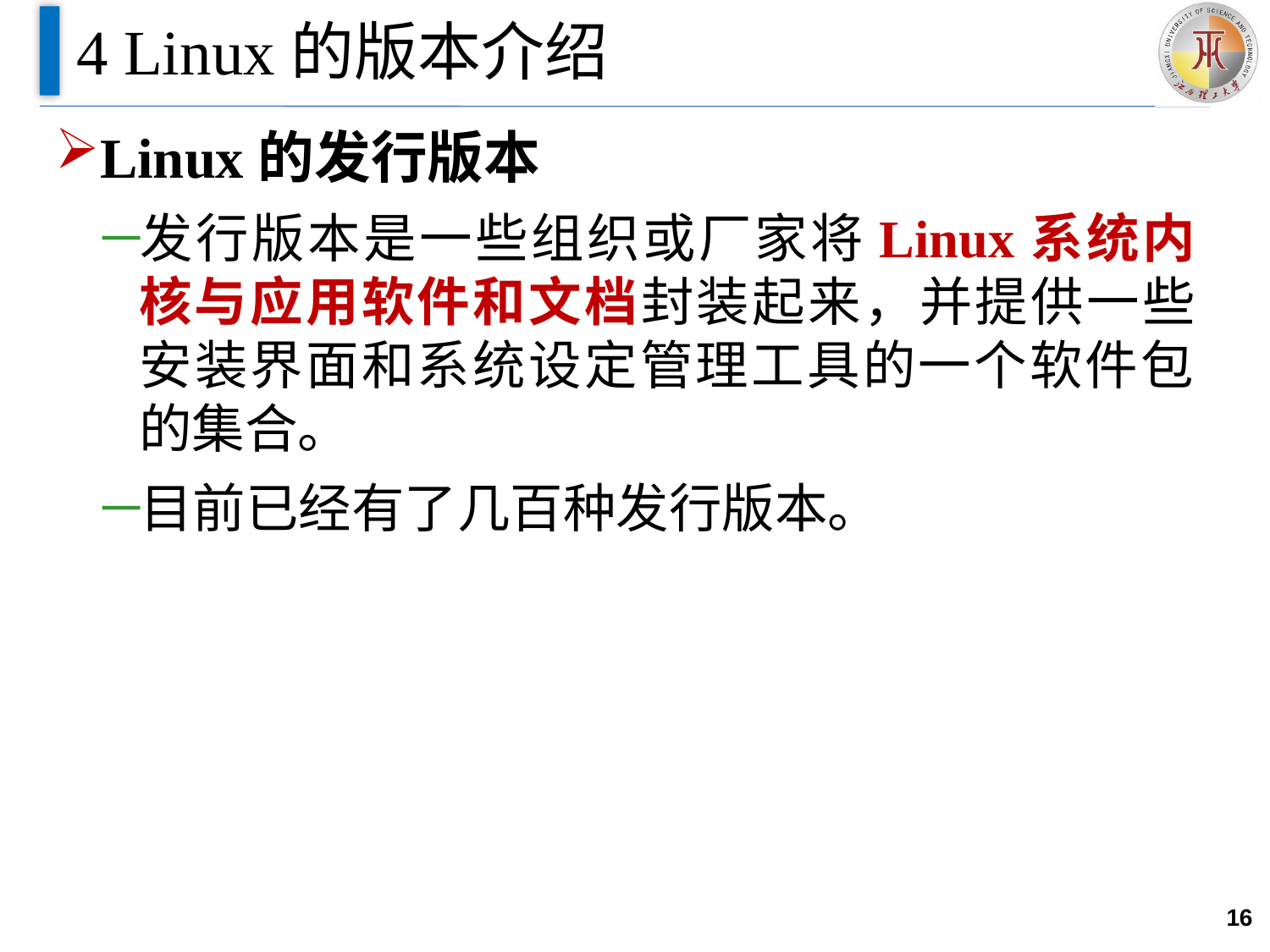

# 4 Linux的版本介绍
Linux的发行版本
发行版本是一些组织或厂家将Linux系统内核与应用软件和文档封装起来，并提供一些安装界面和系统设定管理工具的一个软件包的集合。
目前已经有了几百种发行版本。
16